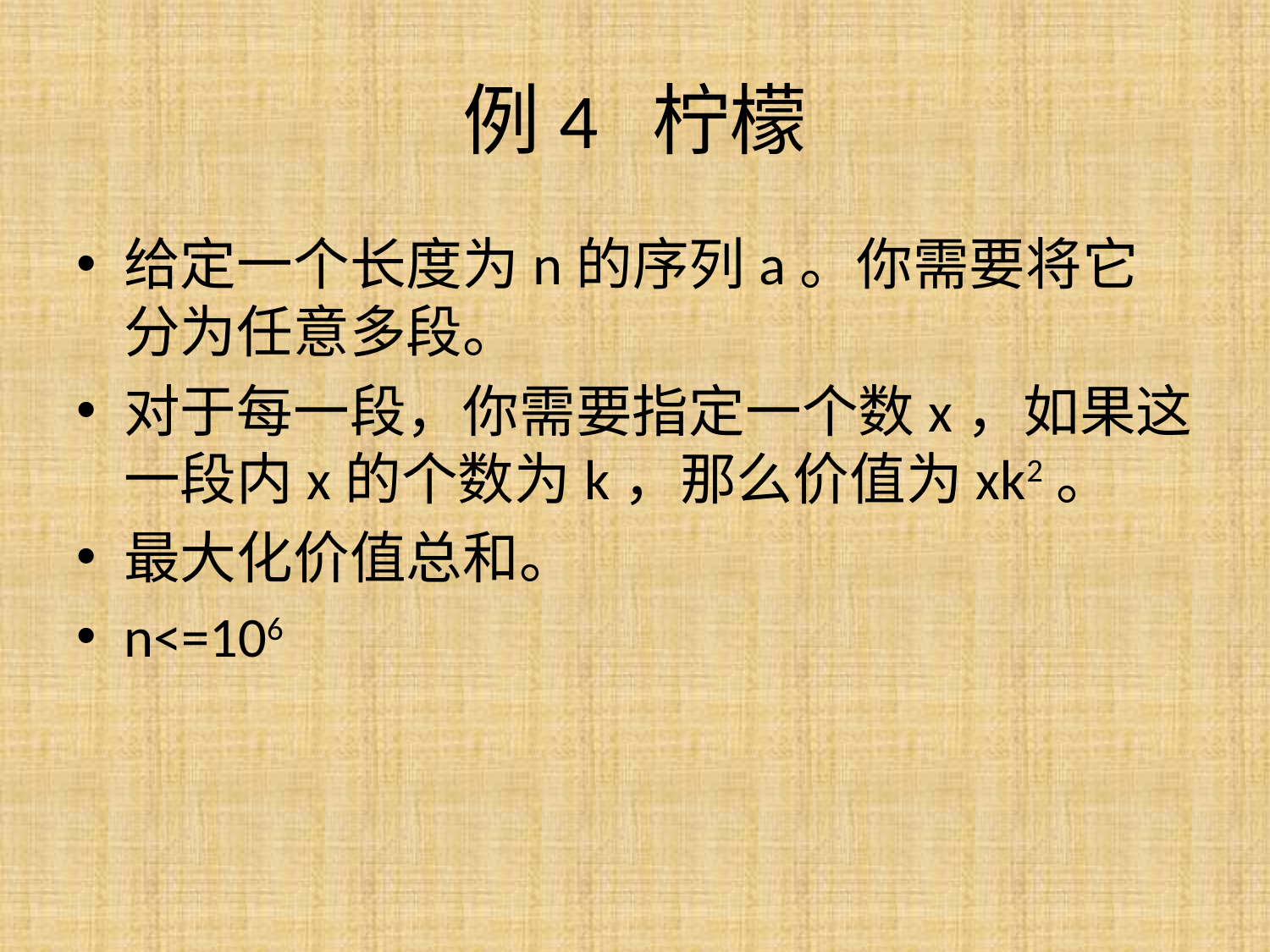

# 例4  柠檬
给定一个长度为n的序列a。你需要将它分为任意多段。
对于每一段，你需要指定一个数x，如果这一段内x的个数为k，那么价值为xk2。
最大化价值总和。
n<=106